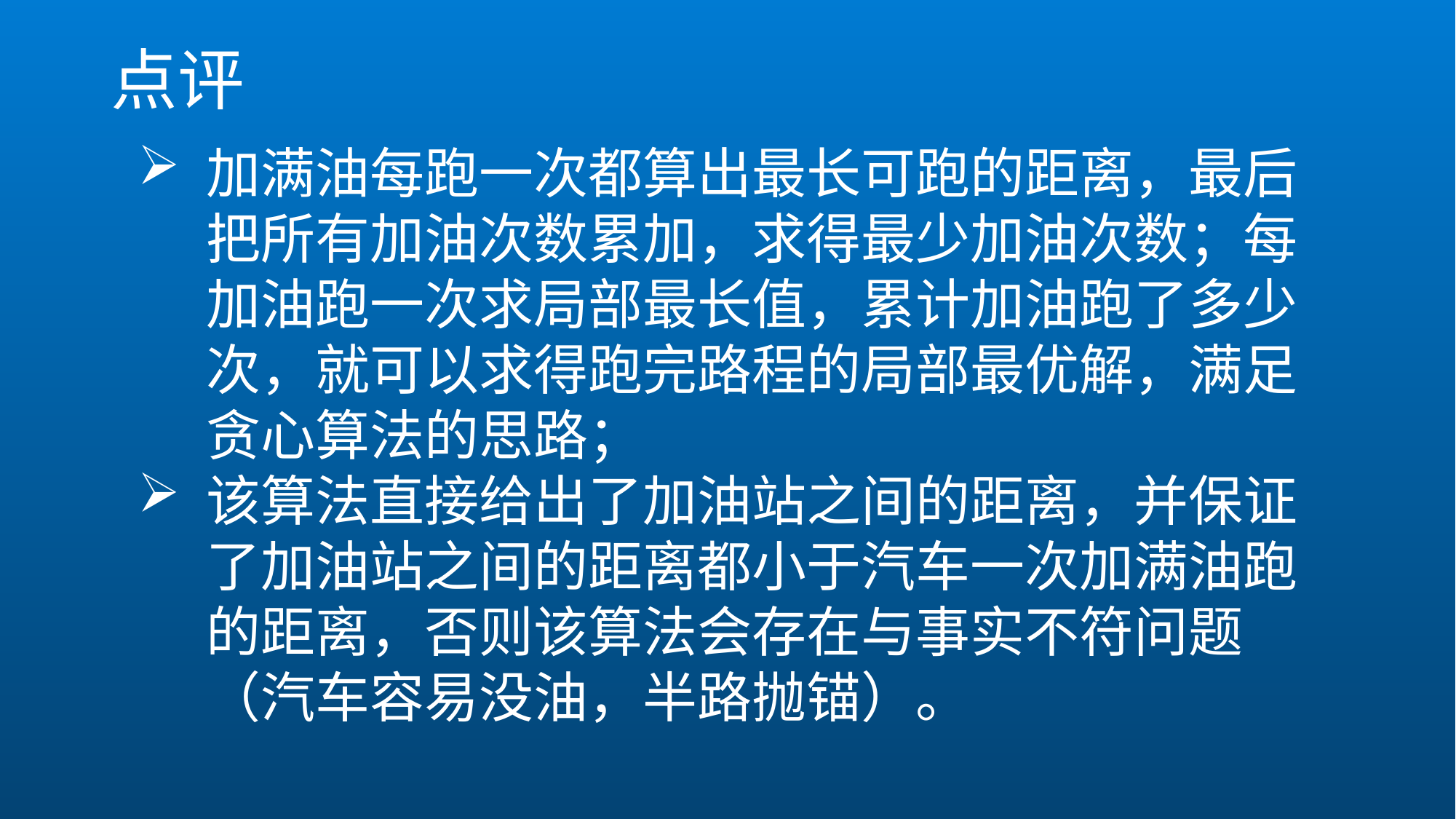

# 点评
加满油每跑一次都算出最长可跑的距离，最后把所有加油次数累加，求得最少加油次数；每加油跑一次求局部最长值，累计加油跑了多少次，就可以求得跑完路程的局部最优解，满足贪心算法的思路；
该算法直接给出了加油站之间的距离，并保证了加油站之间的距离都小于汽车一次加满油跑的距离，否则该算法会存在与事实不符问题（汽车容易没油，半路抛锚）。